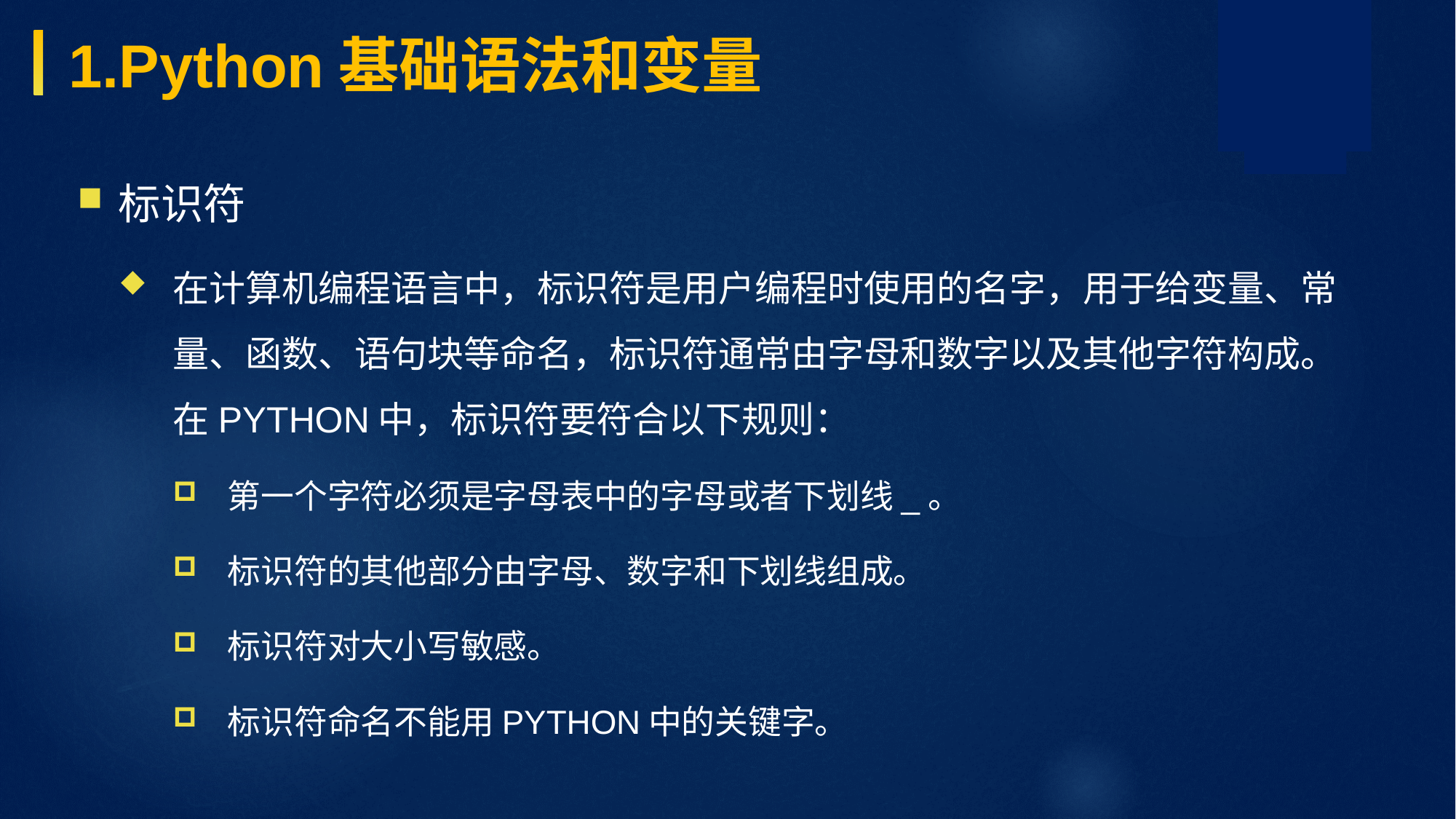

1.Python基础语法和变量
标识符
在计算机编程语言中，标识符是用户编程时使用的名字，用于给变量、常量、函数、语句块等命名，标识符通常由字母和数字以及其他字符构成。在Python中，标识符要符合以下规则：
第一个字符必须是字母表中的字母或者下划线_。
标识符的其他部分由字母、数字和下划线组成。
标识符对大小写敏感。
标识符命名不能用Python中的关键字。